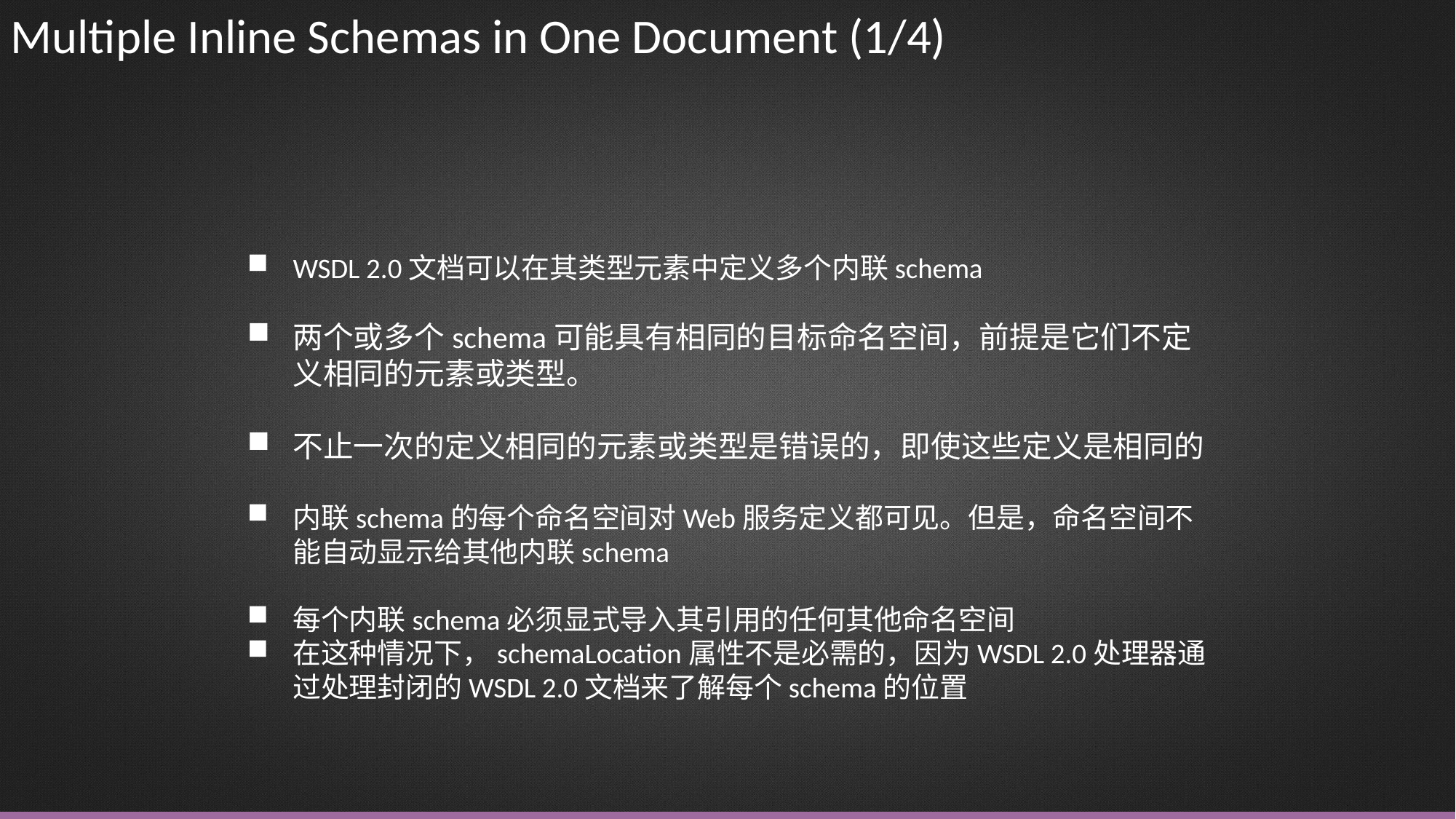

Multiple Inline Schemas in One Document (1/4)

WSDL 2.0文档可以在其类型元素中定义多个内联schema

两个或多个schema可能具有相同的目标命名空间，前提是它们不定义相同的元素或类型。

不止一次的定义相同的元素或类型是错误的，即使这些定义是相同的

内联schema的每个命名空间对Web服务定义都可见。但是，命名空间不能自动显示给其他内联schema

每个内联schema必须显式导入其引用的任何其他命名空间
在这种情况下，schemaLocation属性不是必需的，因为WSDL 2.0处理器通过处理封闭的WSDL 2.0文档来了解每个schema的位置